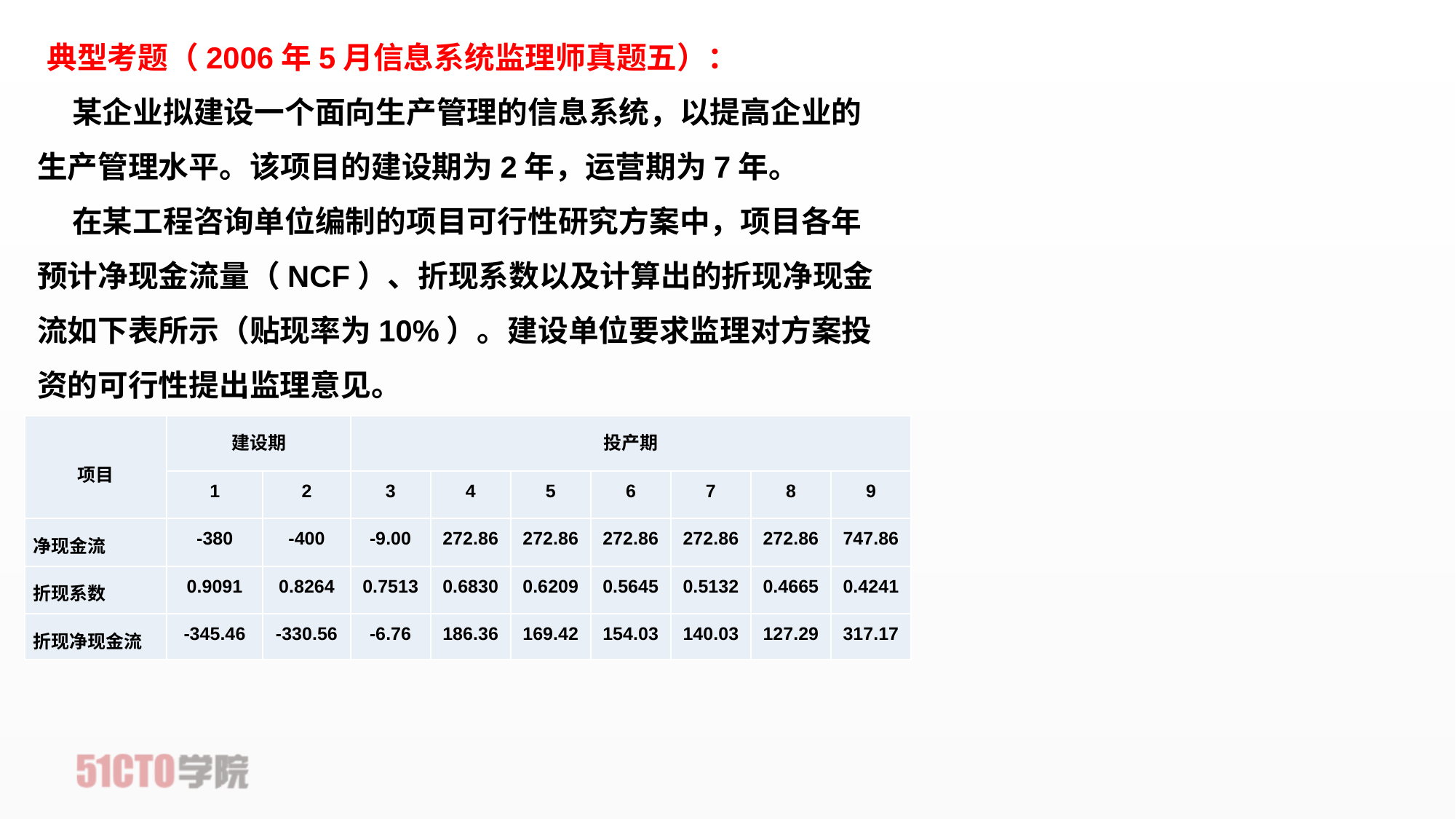

典型考题（2006年5月信息系统监理师真题五）：
    某企业拟建设一个面向生产管理的信息系统，以提高企业的生产管理水平。该项目的建设期为2年，运营期为7年。
    在某工程咨询单位编制的项目可行性研究方案中，项目各年预计净现金流量（NCF）、折现系数以及计算出的折现净现金流如下表所示（贴现率为10%）。建设单位要求监理对方案投资的可行性提出监理意见。
| 项目 | 建设期 |  | 投产期 |  |  |  |  |  |  |
| --- | --- | --- | --- | --- | --- | --- | --- | --- | --- |
|  | 1 | 2 | 3 | 4 | 5 | 6 | 7 | 8 | 9 |
| 净现金流 | -380 | -400 | -9.00 | 272.86 | 272.86 | 272.86 | 272.86 | 272.86 | 747.86 |
| 折现系数 | 0.9091 | 0.8264 | 0.7513 | 0.6830 | 0.6209 | 0.5645 | 0.5132 | 0.4665 | 0.4241 |
| 折现净现金流 | -345.46 | -330.56 | -6.76 | 186.36 | 169.42 | 154.03 | 140.03 | 127.29 | 317.17 |